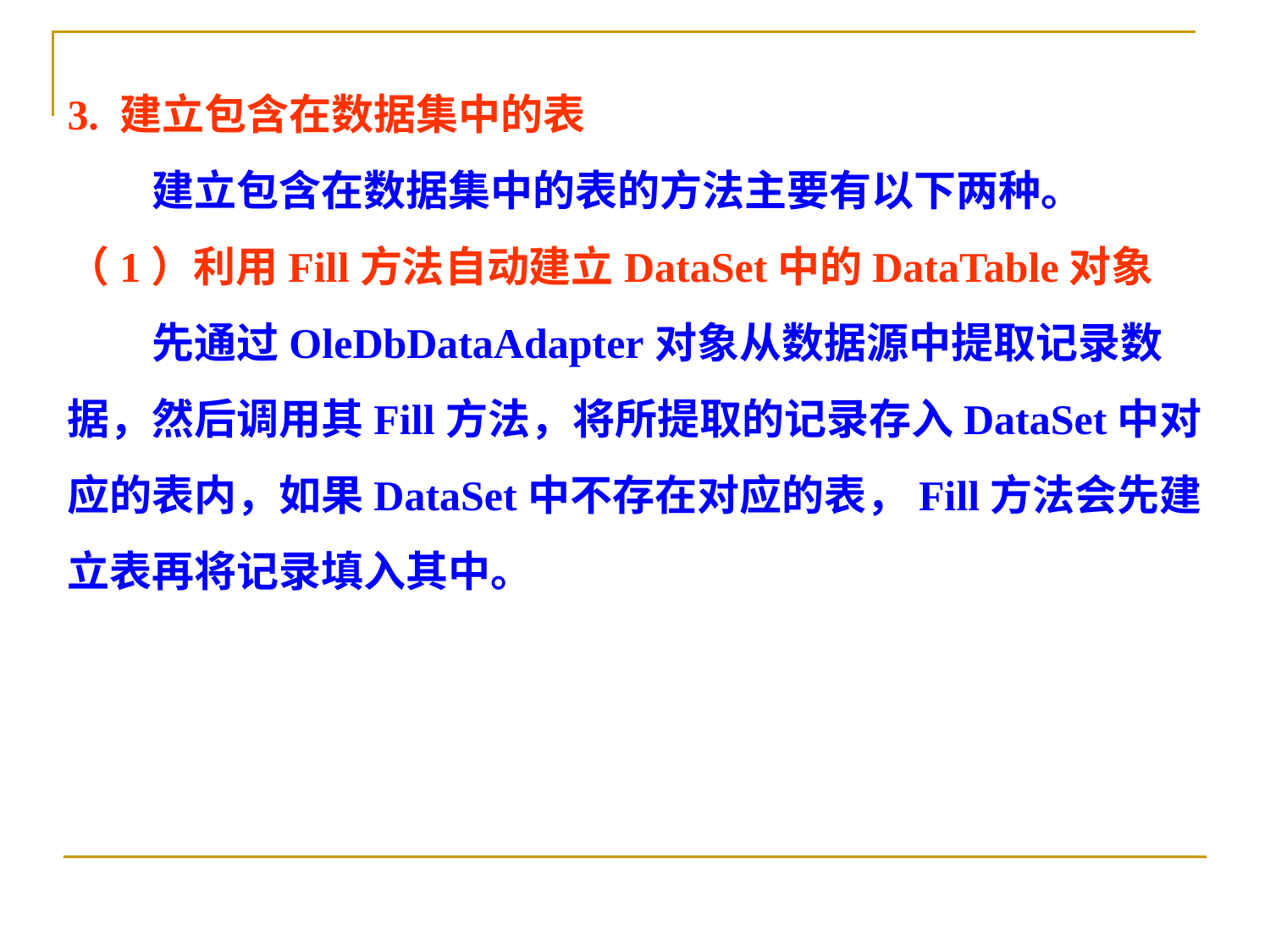

3. 建立包含在数据集中的表
　　建立包含在数据集中的表的方法主要有以下两种。
（1）利用Fill方法自动建立DataSet中的DataTable对象
　　先通过OleDbDataAdapter对象从数据源中提取记录数据，然后调用其Fill方法，将所提取的记录存入DataSet中对应的表内，如果DataSet中不存在对应的表，Fill方法会先建立表再将记录填入其中。